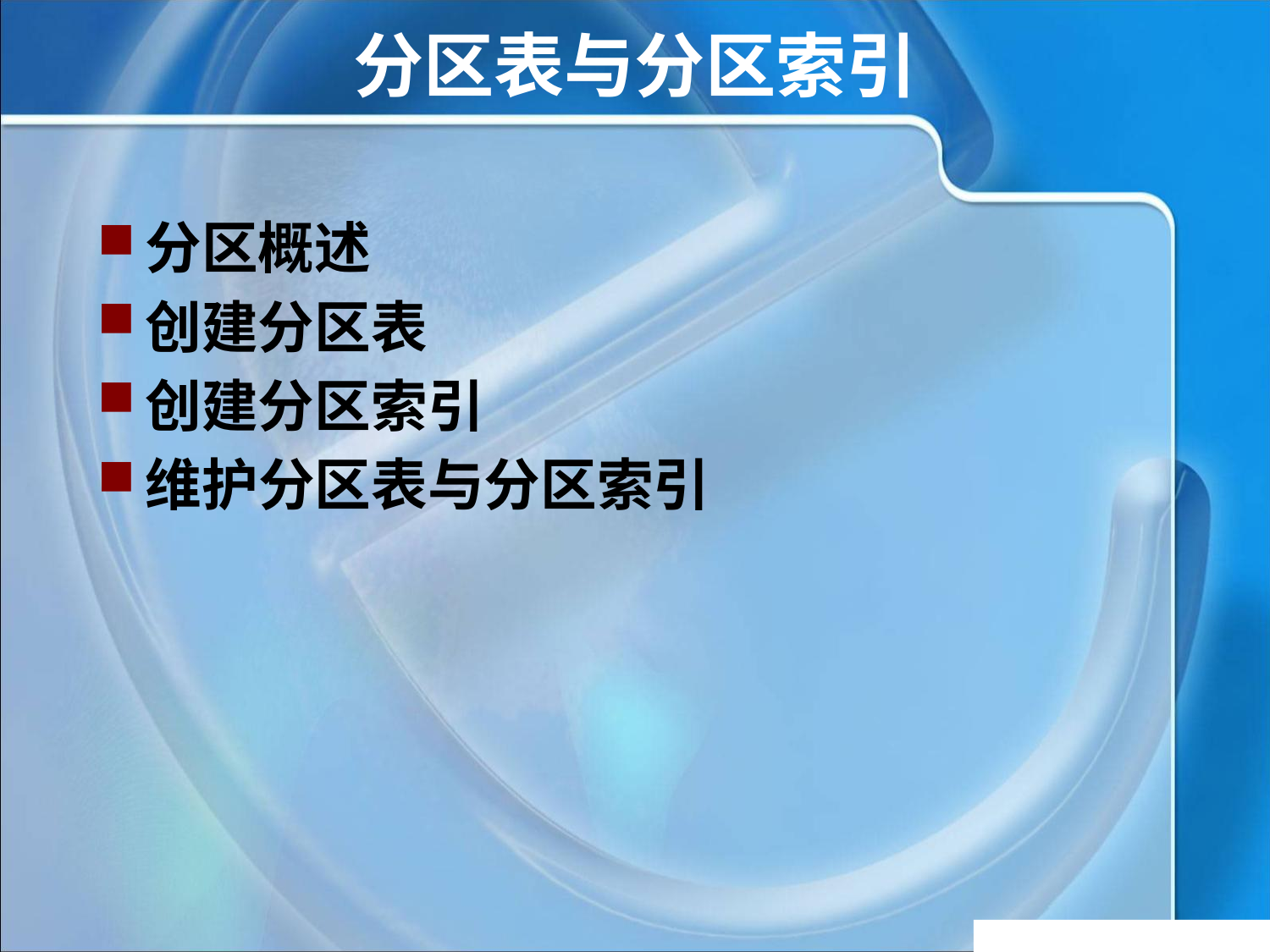

# 分区表与分区索引
分区概述
创建分区表
创建分区索引
维护分区表与分区索引
134